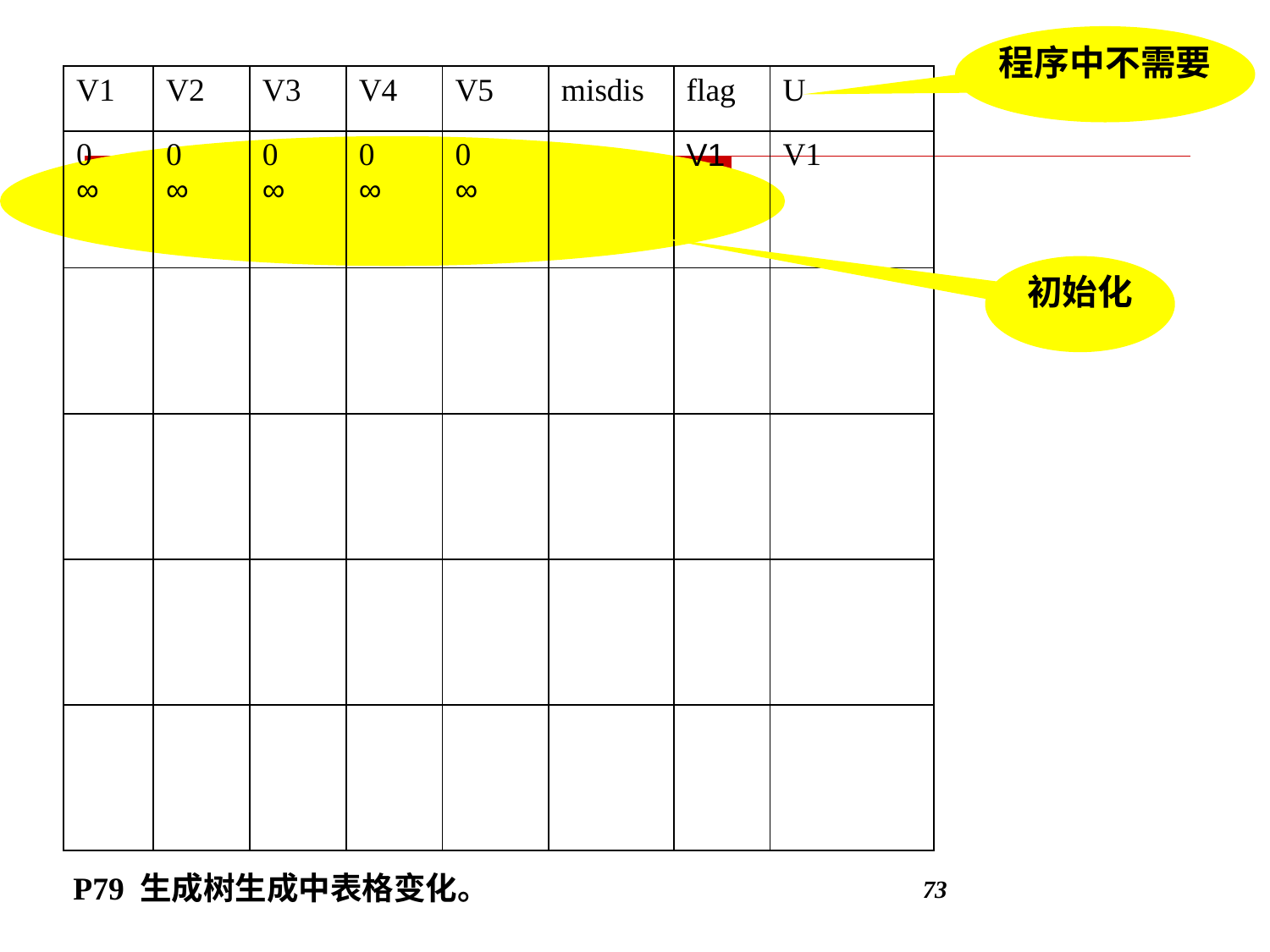

程序中不需要
| V1 | V2 | V3 | V4 | V5 | misdis | flag | U |
| --- | --- | --- | --- | --- | --- | --- | --- |
| 0 ∞ | 0 ∞ | 0 ∞ | 0 ∞ | 0 ∞ |  | V1 | V1 |
|  |  |  |  |  |  |  |  |
|  |  |  |  |  |  |  |  |
|  |  |  |  |  |  |  |  |
|  |  |  |  |  |  |  |  |

初始化
P79 生成树生成中表格变化。
73